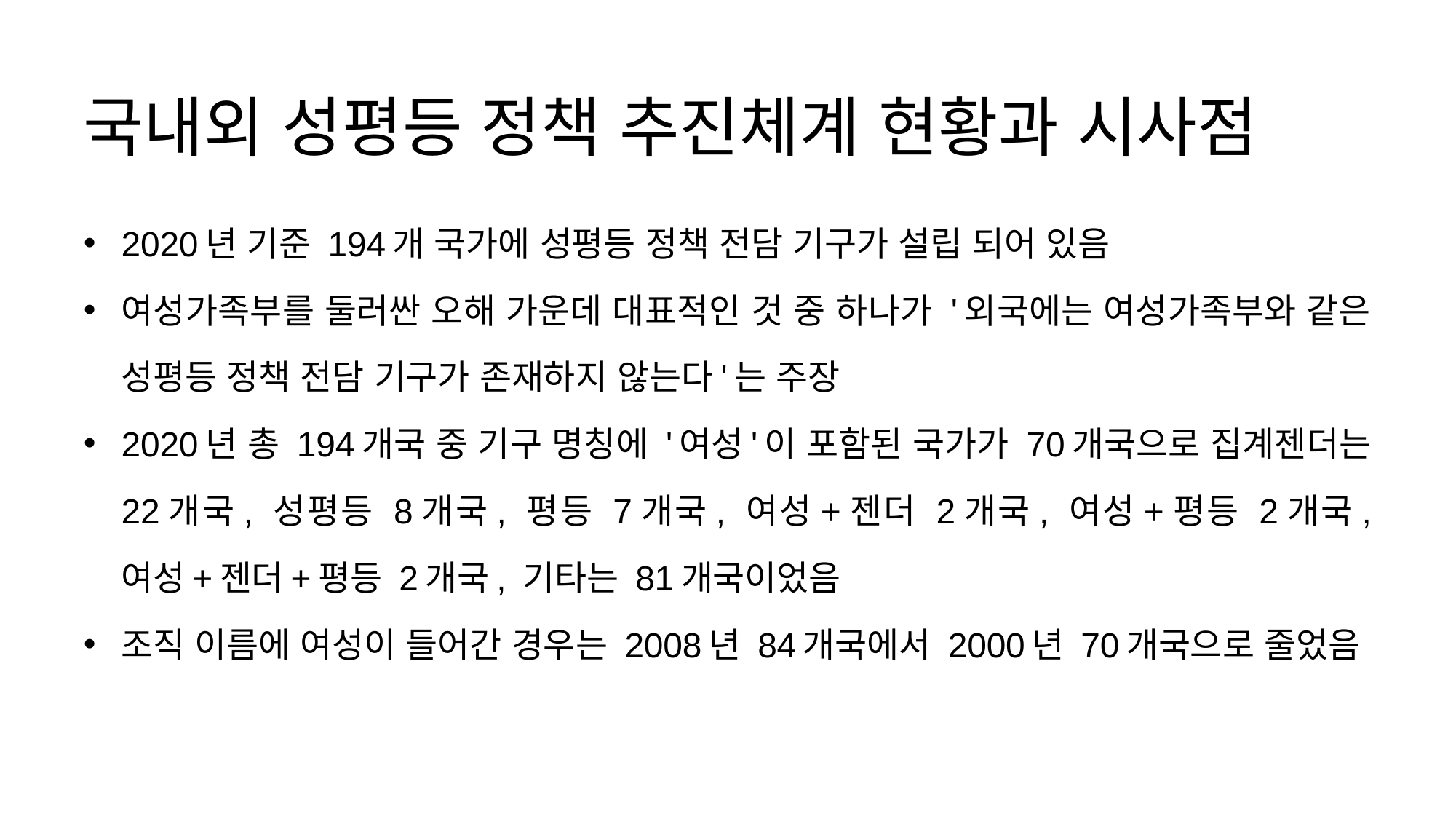

# 국내외 성평등 정책 추진체계 현황과 시사점
2020년 기준 194개 국가에 성평등 정책 전담 기구가 설립 되어 있음
여성가족부를 둘러싼 오해 가운데 대표적인 것 중 하나가 '외국에는 여성가족부와 같은 성평등 정책 전담 기구가 존재하지 않는다'는 주장
2020년 총 194개국 중 기구 명칭에 '여성'이 포함된 국가가 70개국으로 집계젠더는 22개국, 성평등 8개국, 평등 7개국, 여성+젠더 2개국, 여성+평등 2개국, 여성+젠더+평등 2개국, 기타는 81개국이었음
조직 이름에 여성이 들어간 경우는 2008년 84개국에서 2000년 70개국으로 줄었음